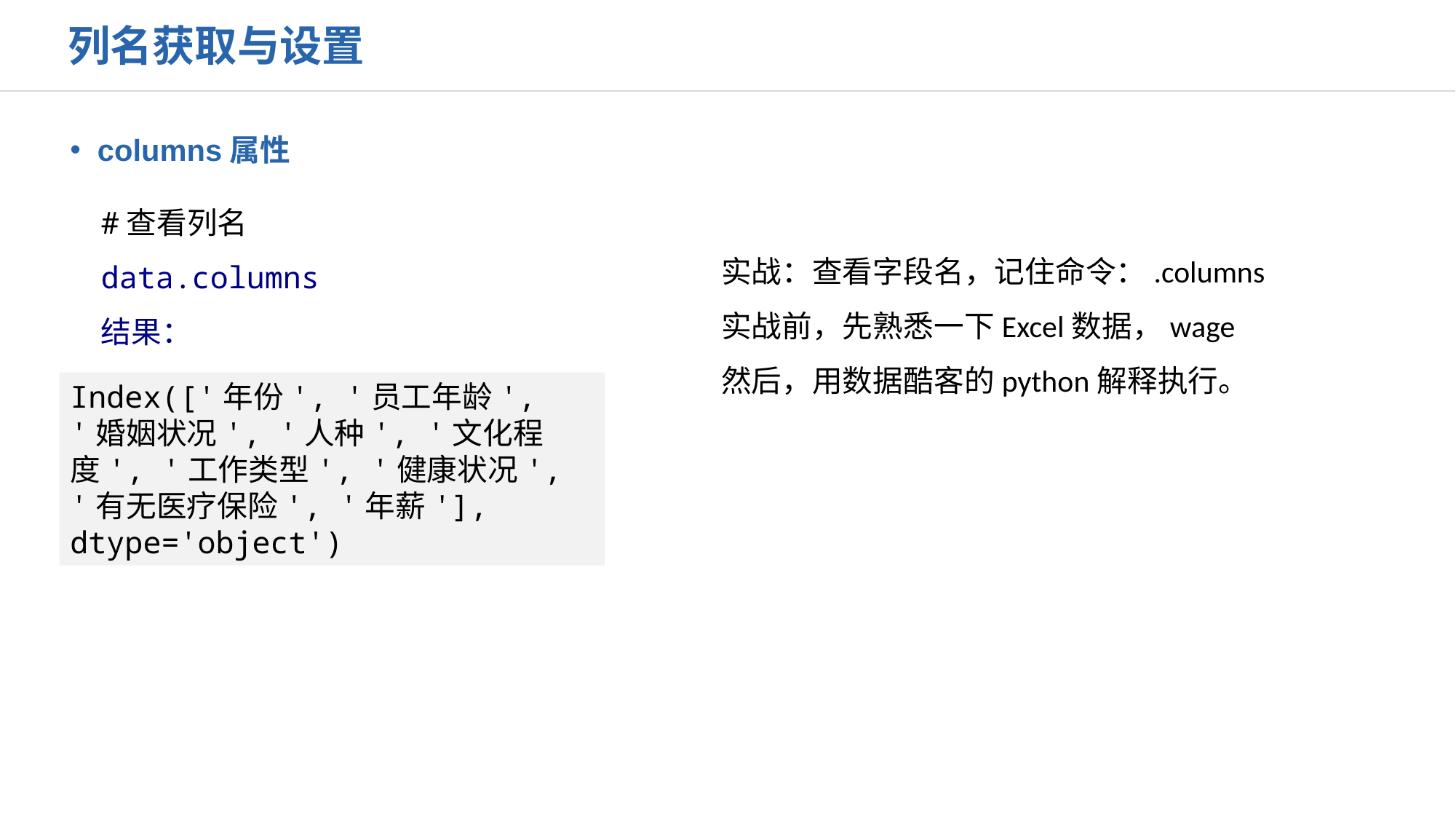

列名获取与设置
columns属性

#查看列名
data.columns
结果：
实战：查看字段名，记住命令：.columns
实战前，先熟悉一下Excel数据，wage
然后，用数据酷客的python解释执行。
Index(['年份', '员工年龄', '婚姻状况', '人种', '文化程度', '工作类型', '健康状况', '有无医疗保险', '年薪'], dtype='object')